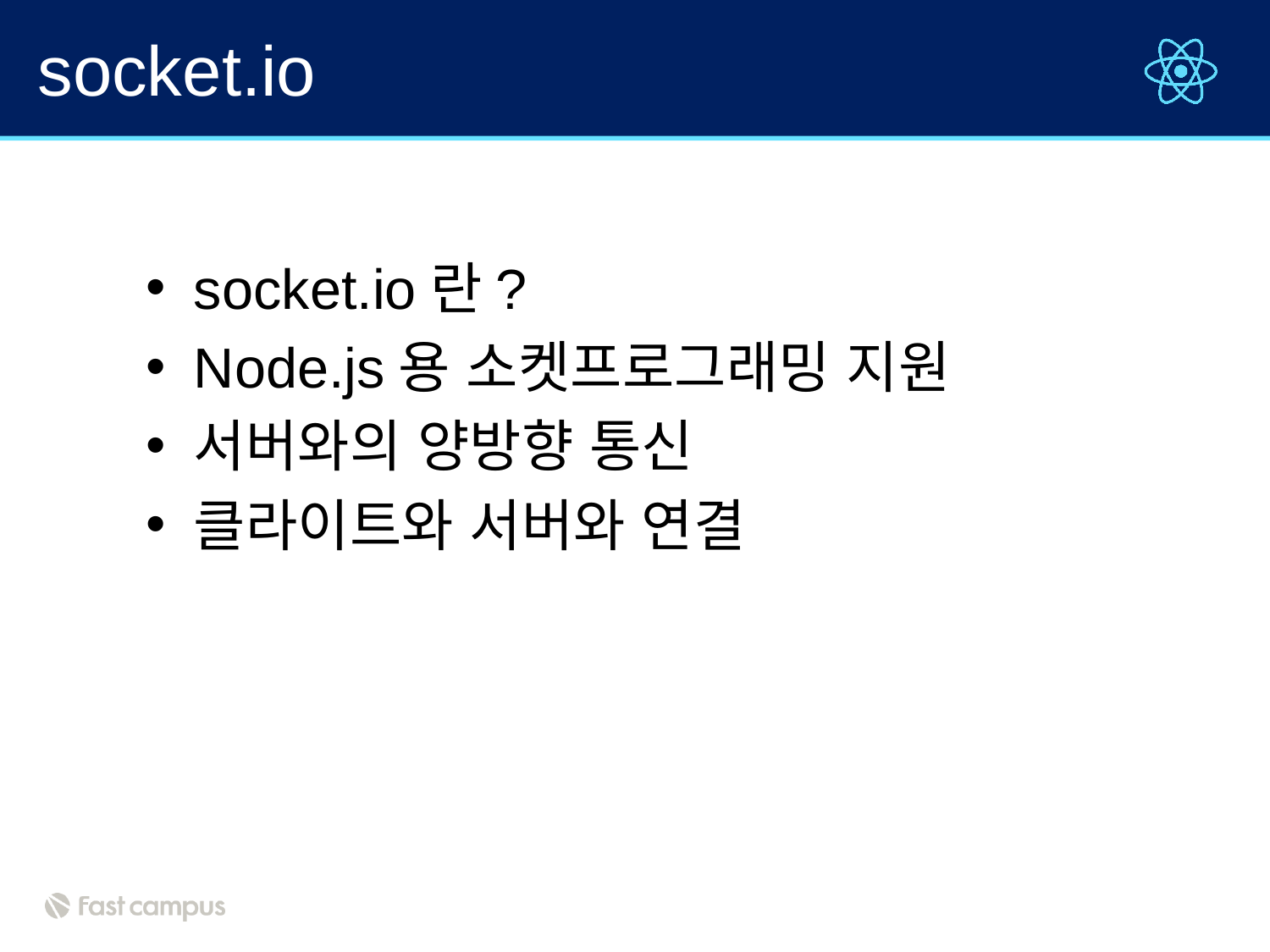

# socket.io
socket.io란?
Node.js용 소켓프로그래밍 지원
서버와의 양방향 통신
클라이트와 서버와 연결